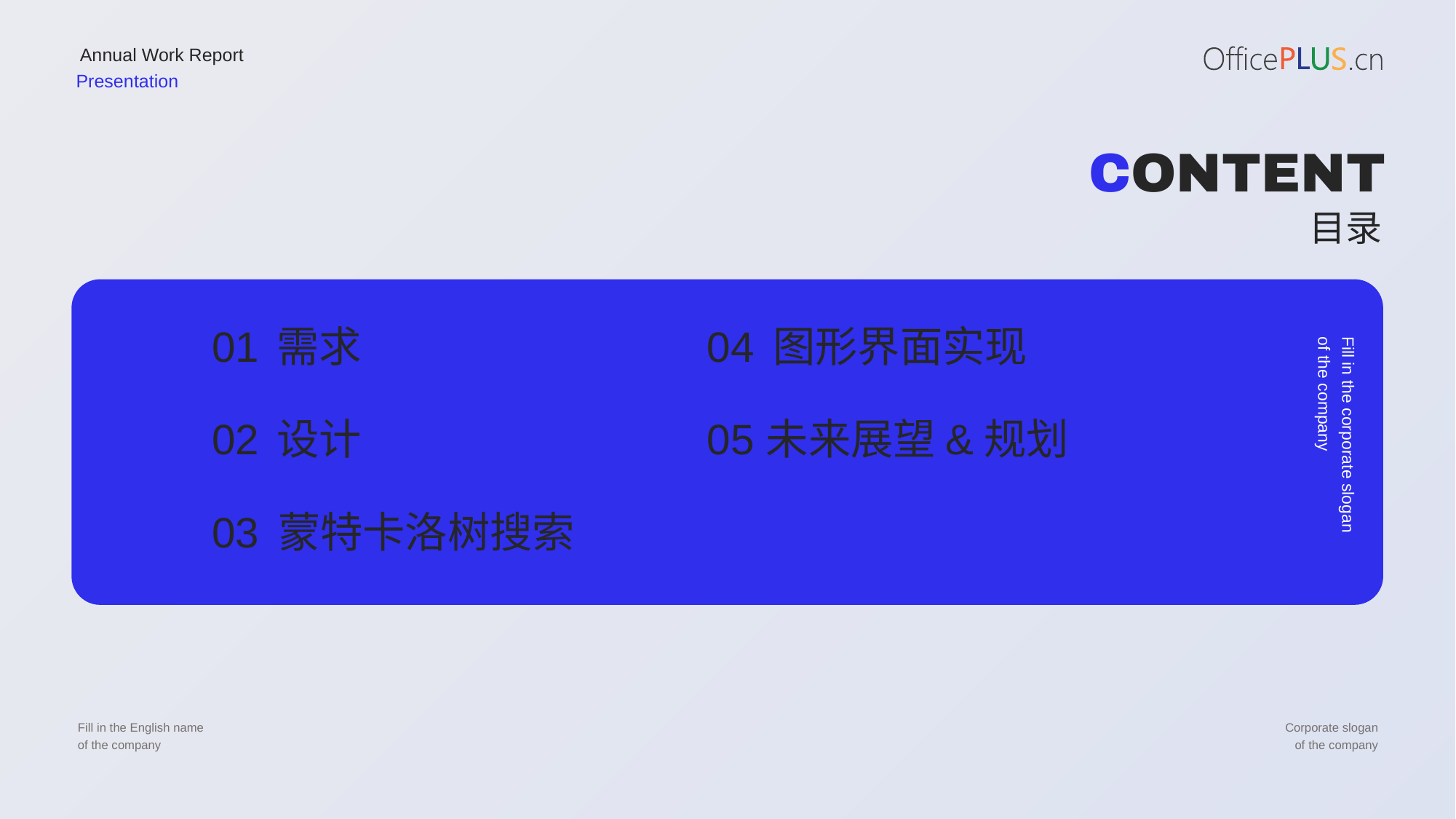

Annual Work Report

Presentation
CONTENT
目录

01
需求

04
图形界面实现

Fill in the corporate slogan
of the company
02
设计

05
未来展望&规划

03
蒙特卡洛树搜索

Fill in the English name
of the company
Corporate slogan
of the company